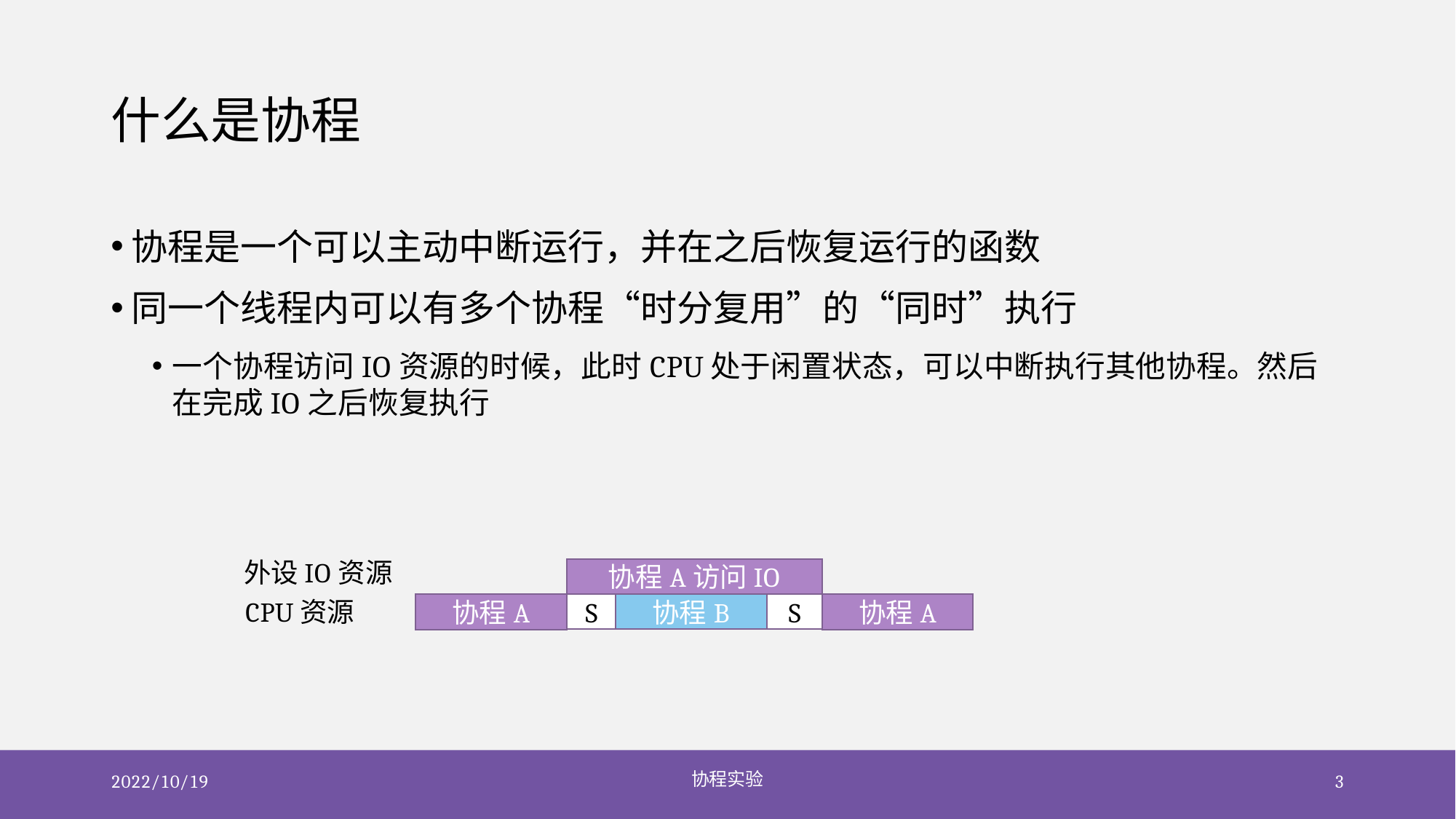

# 什么是协程
协程是一个可以主动中断运行，并在之后恢复运行的函数
同一个线程内可以有多个协程“时分复用”的“同时”执行
一个协程访问IO资源的时候，此时CPU处于闲置状态，可以中断执行其他协程。然后在完成IO之后恢复执行

外设IO资源
协程A访问IO
CPU资源
协程B
S
协程A
协程A
S
2022/10/19
协程实验
3